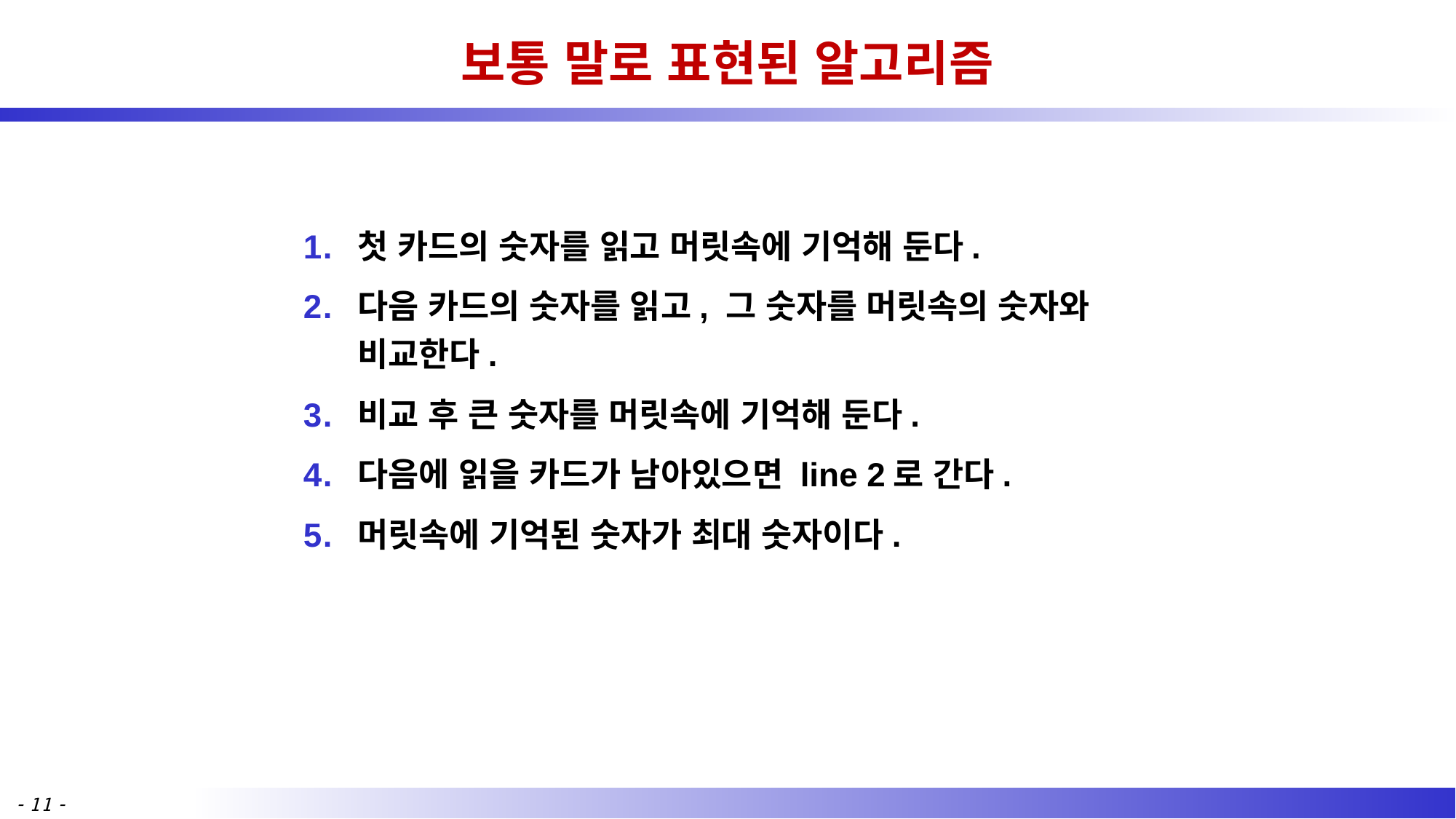

# 보통 말로 표현된 알고리즘
첫 카드의 숫자를 읽고 머릿속에 기억해 둔다.
다음 카드의 숫자를 읽고, 그 숫자를 머릿속의 숫자와 비교한다.
비교 후 큰 숫자를 머릿속에 기억해 둔다.
다음에 읽을 카드가 남아있으면 line 2로 간다.
머릿속에 기억된 숫자가 최대 숫자이다.
- 11 -